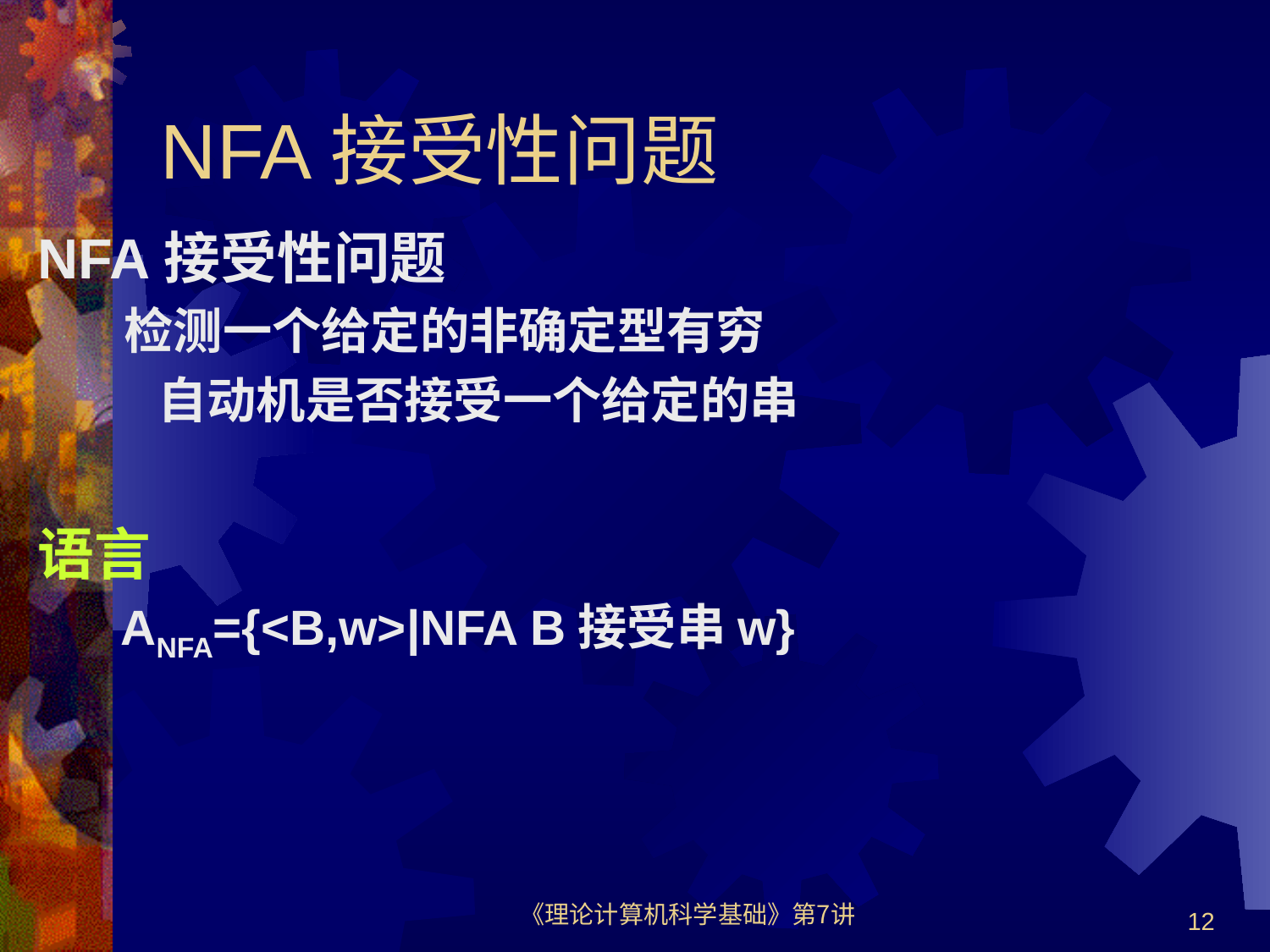

# NFA接受性问题
NFA接受性问题
 检测一个给定的非确定型有穷
    自动机是否接受一个给定的串

语言
  ANFA={<B,w>|NFA B接受串w}
《理论计算机科学基础》第7讲
12